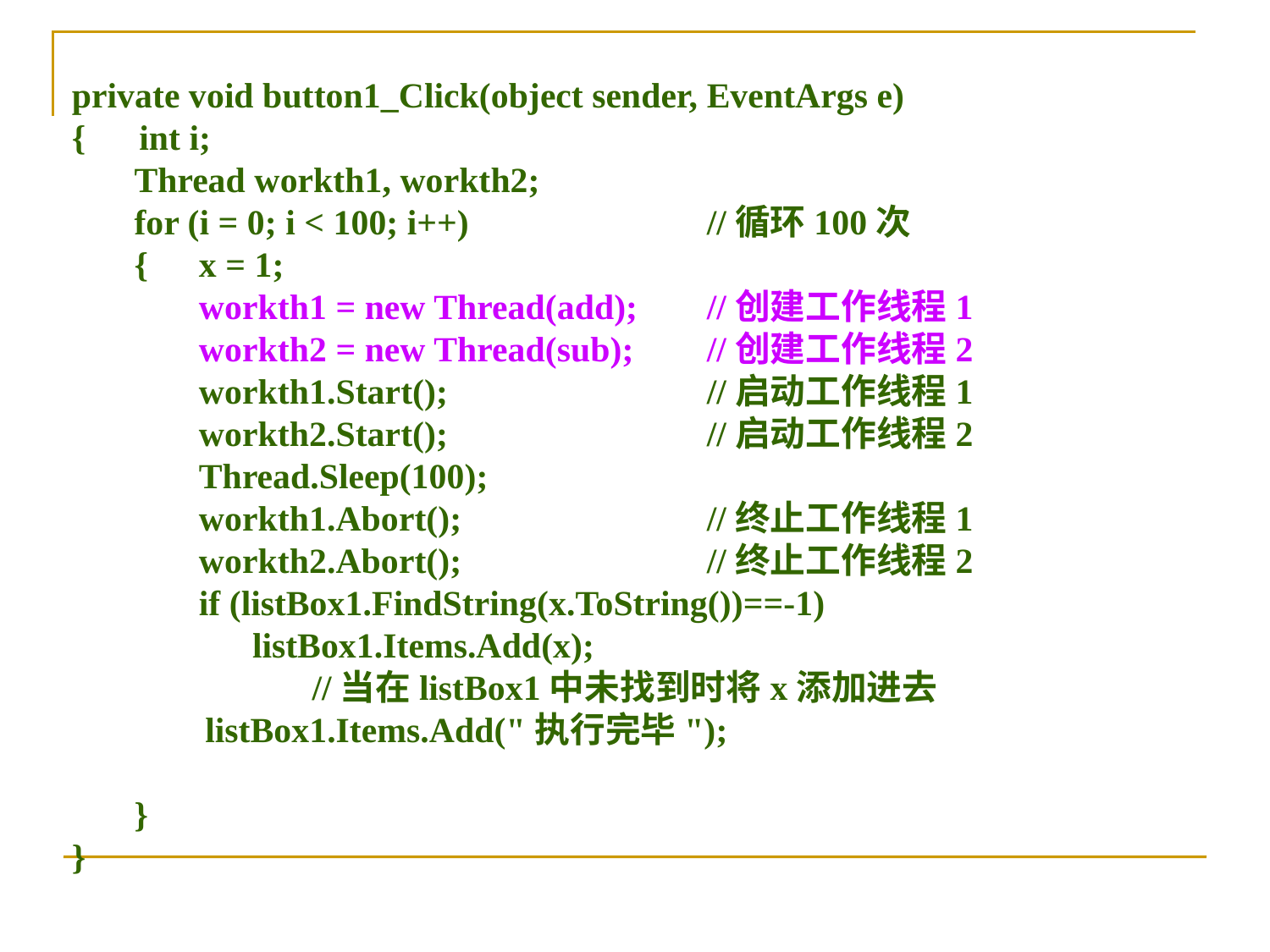

private void button1_Click(object sender, EventArgs e)
{      int i;
       Thread workth1, workth2;
       for (i = 0; i < 100; i++)		//循环100次
       {	x = 1;
	workth1 = new Thread(add);	//创建工作线程1
	workth2 = new Thread(sub);	//创建工作线程2
	workth1.Start();			//启动工作线程1
	workth2.Start();			//启动工作线程2
	Thread.Sleep(100);
	workth1.Abort();		//终止工作线程1
	workth2.Abort();		//终止工作线程2
	if (listBox1.FindString(x.ToString())==-1)
	      listBox1.Items.Add(x);
                           //当在listBox1中未找到时将x添加进去
               listBox1.Items.Add("执行完毕");

       }
}